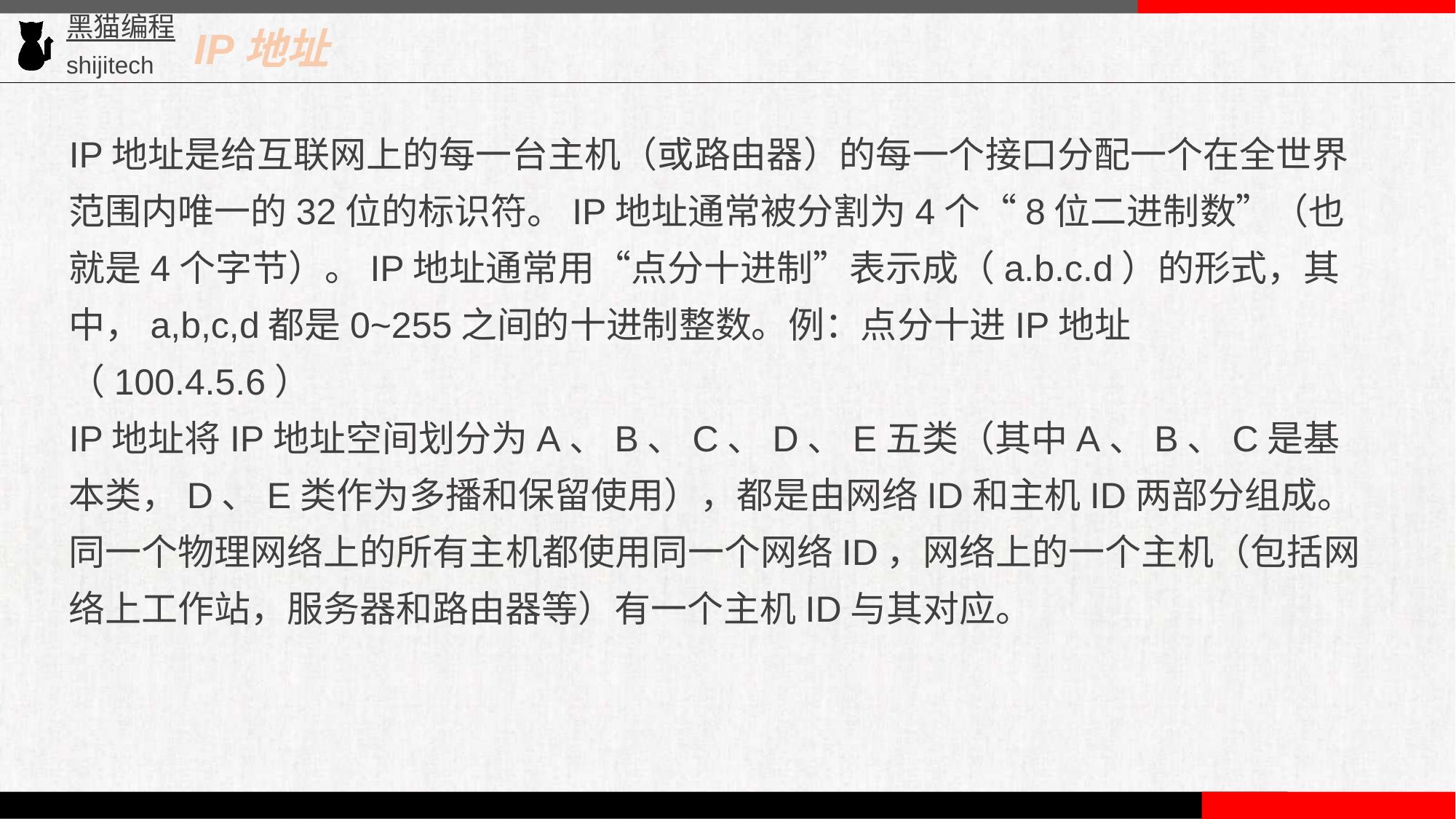

IP地址
IP地址是给互联网上的每一台主机（或路由器）的每一个接口分配一个在全世界范围内唯一的32位的标识符。IP地址通常被分割为4个“8位二进制数”（也就是4个字节）。IP地址通常用“点分十进制”表示成（a.b.c.d）的形式，其中，a,b,c,d都是0~255之间的十进制整数。例：点分十进IP地址（100.4.5.6）
IP地址将IP地址空间划分为A、B、C、D、E五类（其中A、B、C是基本类，D、E类作为多播和保留使用），都是由网络ID和主机ID两部分组成。同一个物理网络上的所有主机都使用同一个网络ID，网络上的一个主机（包括网络上工作站，服务器和路由器等）有一个主机ID与其对应。